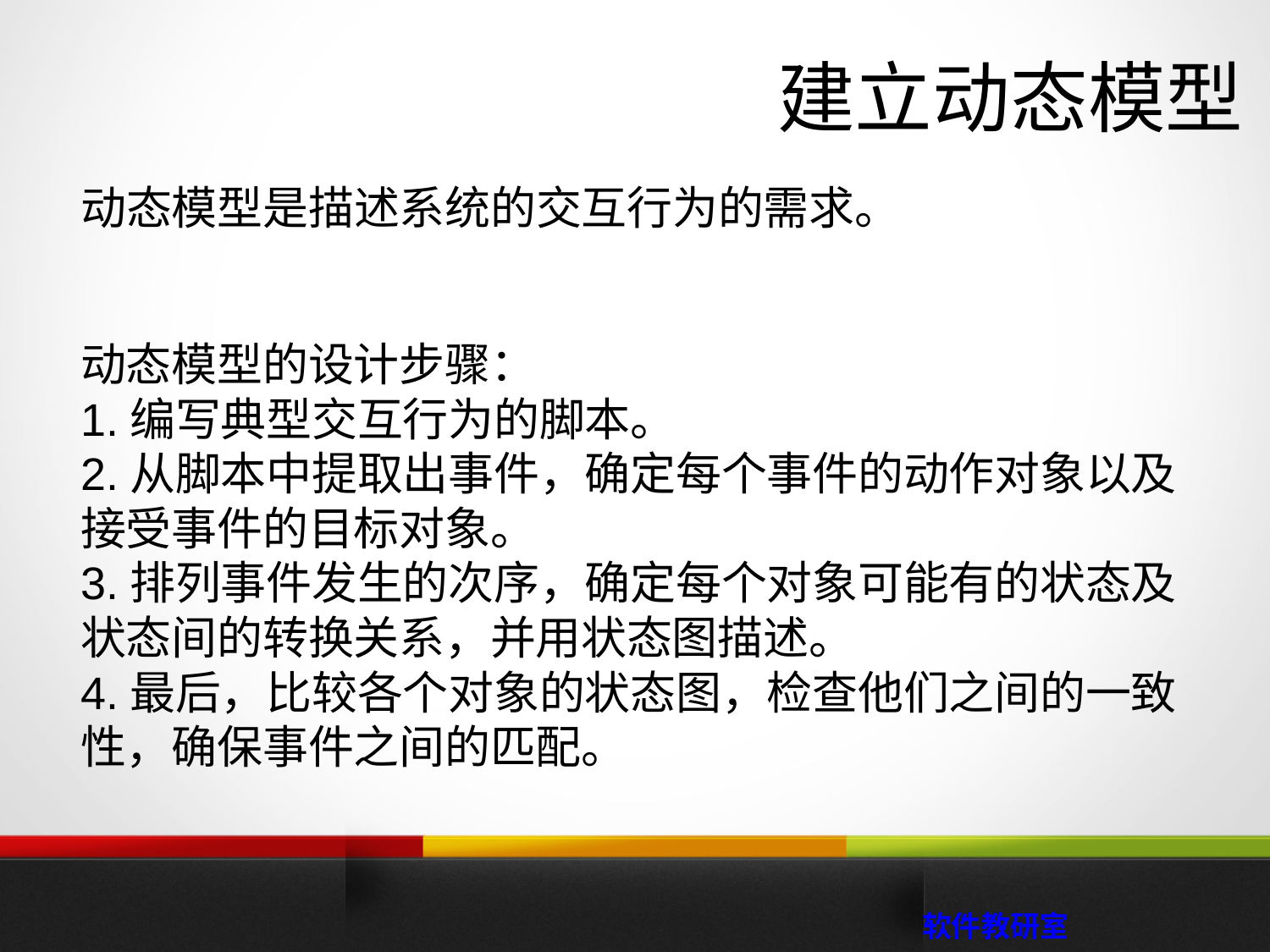

# 建立动态模型
动态模型是描述系统的交互行为的需求。
动态模型的设计步骤：
1.编写典型交互行为的脚本。
2.从脚本中提取出事件，确定每个事件的动作对象以及接受事件的目标对象。
3.排列事件发生的次序，确定每个对象可能有的状态及状态间的转换关系，并用状态图描述。
4.最后，比较各个对象的状态图，检查他们之间的一致性，确保事件之间的匹配。
                                     软件教研室